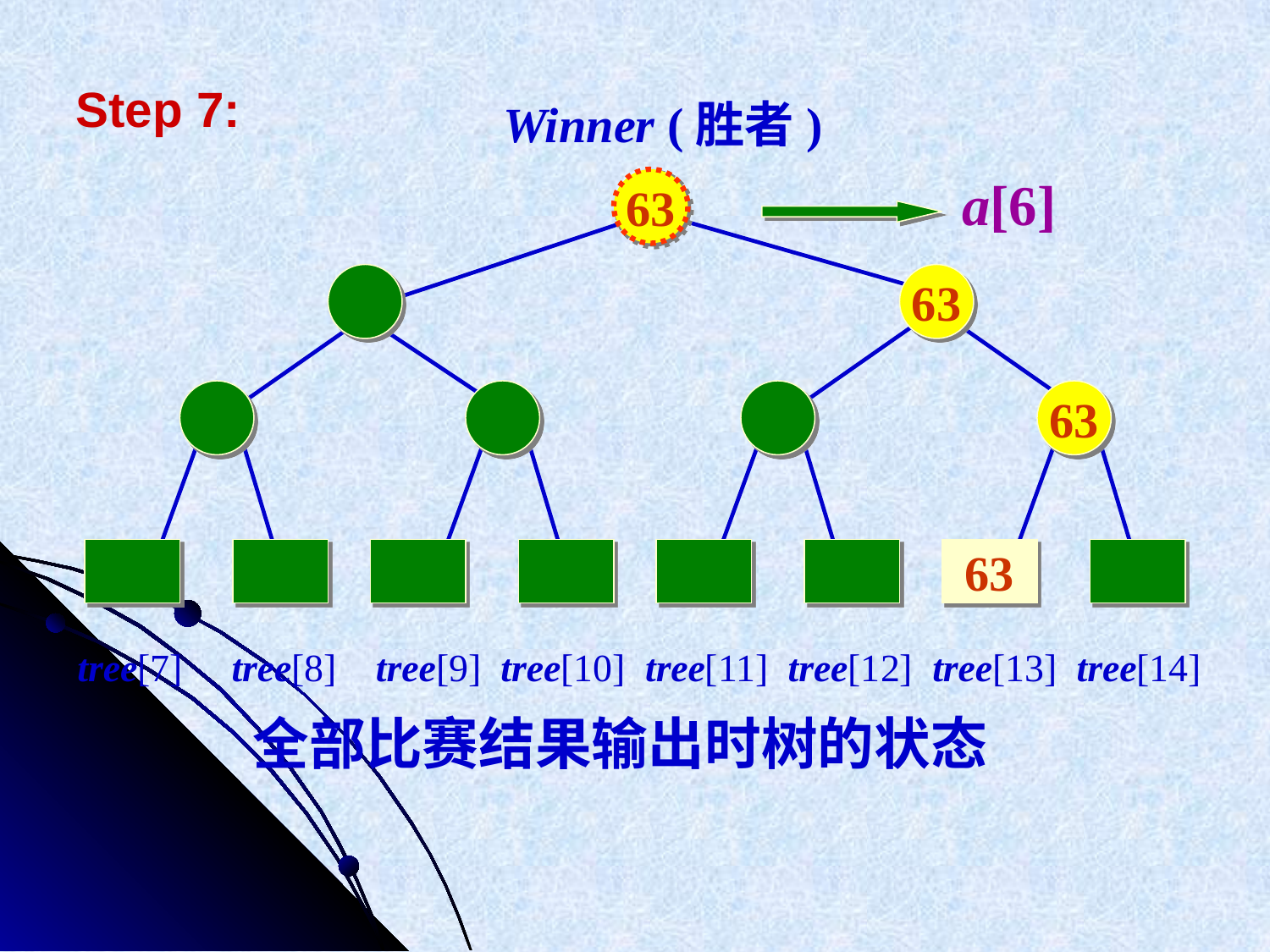

Step 7:
Winner (胜者)
a[6]
63

63

63

63

tree[7]     tree[8]    tree[9]  tree[10]  tree[11]  tree[12]  tree[13]  tree[14]
全部比赛结果输出时树的状态